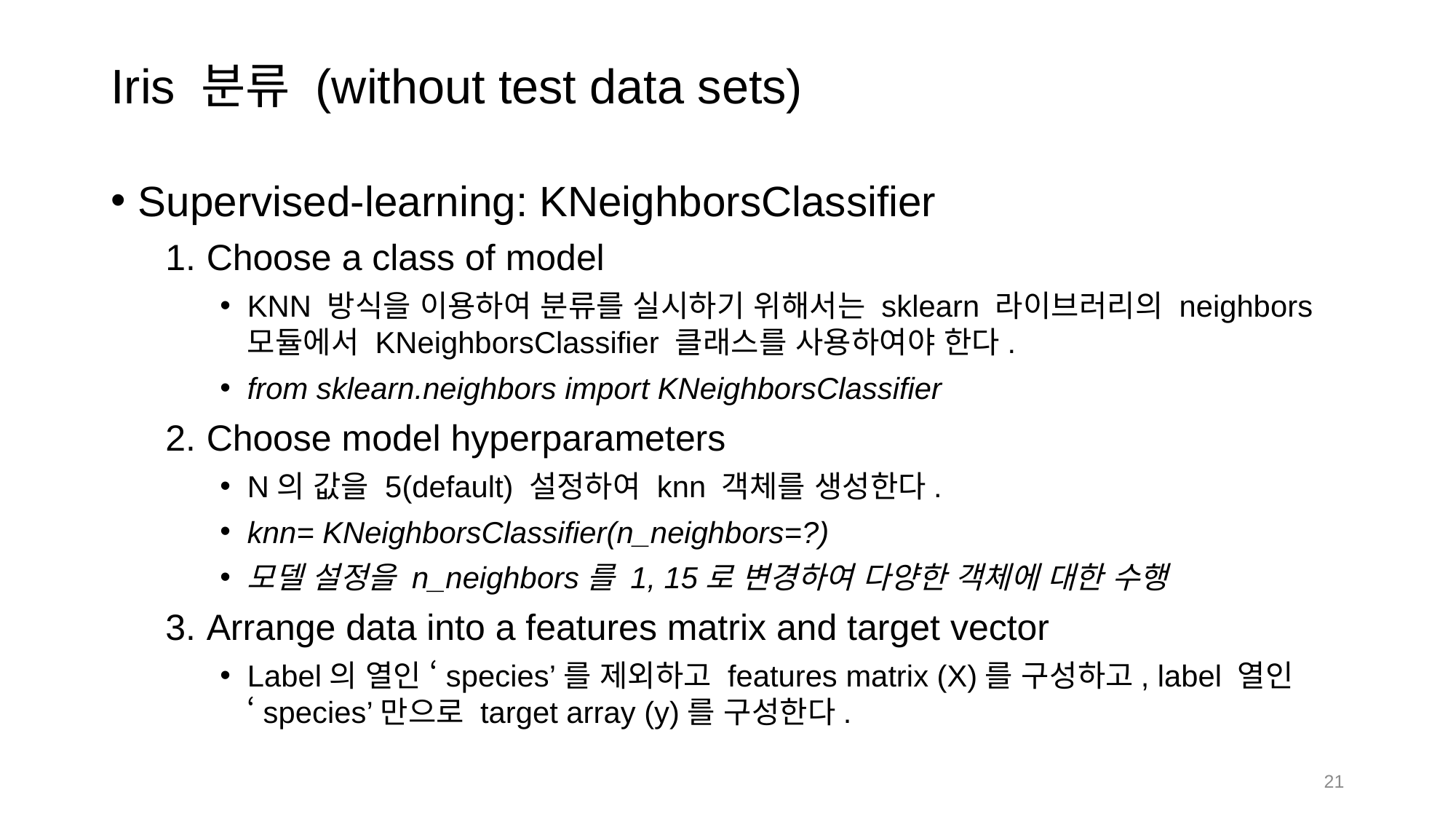

# Iris 분류 (without test data sets)
Supervised-learning: KNeighborsClassifier
Choose a class of model
KNN 방식을 이용하여 분류를 실시하기 위해서는 sklearn 라이브러리의 neighbors 모듈에서 KNeighborsClassifier 클래스를 사용하여야 한다.
from sklearn.neighbors import KNeighborsClassifier
Choose model hyperparameters
N의 값을 5(default) 설정하여 knn 객체를 생성한다.
knn= KNeighborsClassifier(n_neighbors=?)
모델 설정을 n_neighbors를 1, 15로 변경하여 다양한 객체에 대한 수행
Arrange data into a features matrix and target vector
Label의 열인 ‘species’를 제외하고 features matrix (X)를 구성하고, label 열인 ‘species’만으로 target array (y)를 구성한다.

21